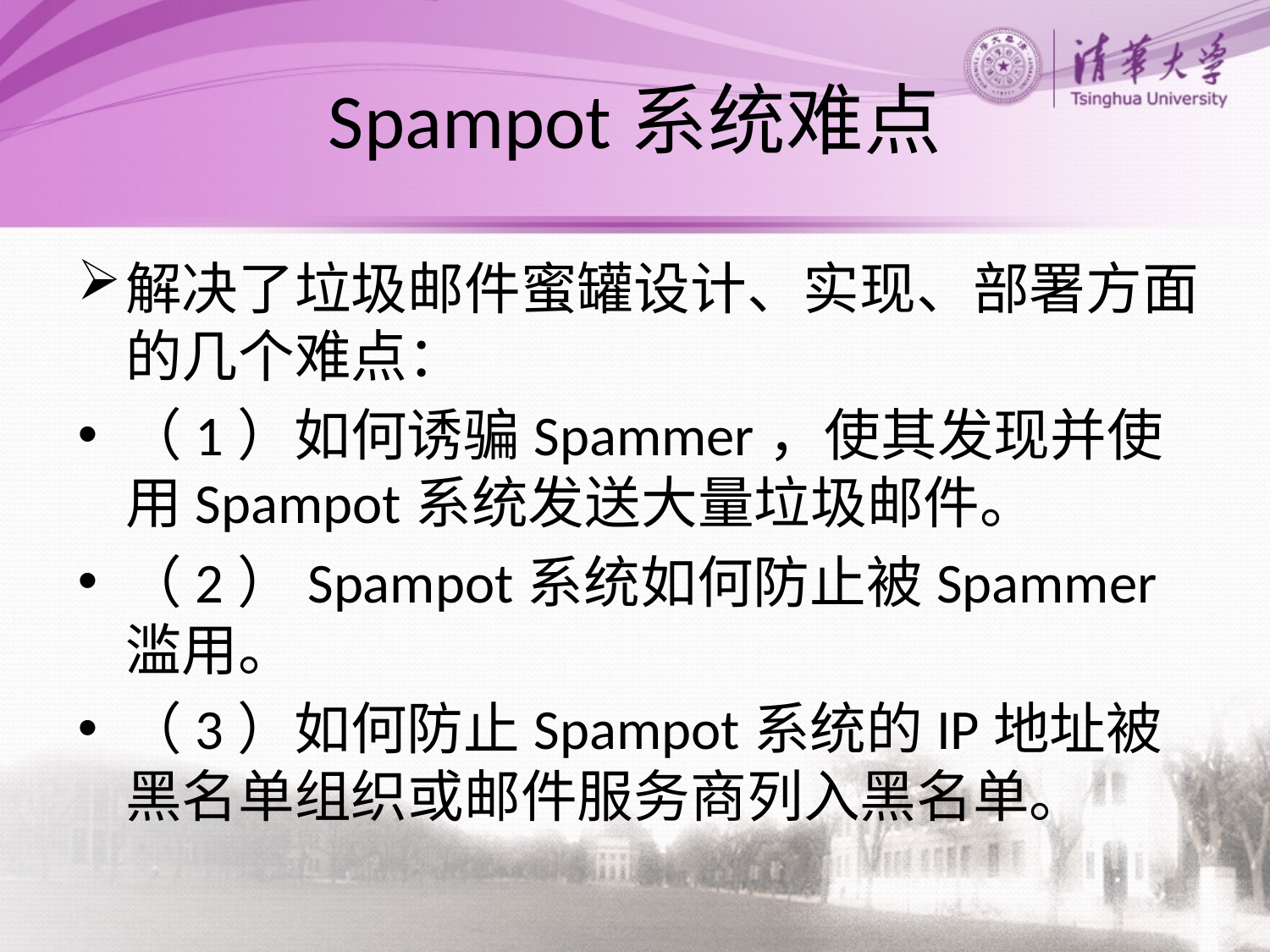

# Spampot系统难点
解决了垃圾邮件蜜罐设计、实现、部署方面的几个难点：
（1）如何诱骗Spammer，使其发现并使用Spampot系统发送大量垃圾邮件。
（2）Spampot系统如何防止被Spammer滥用。
（3）如何防止Spampot系统的IP地址被黑名单组织或邮件服务商列入黑名单。